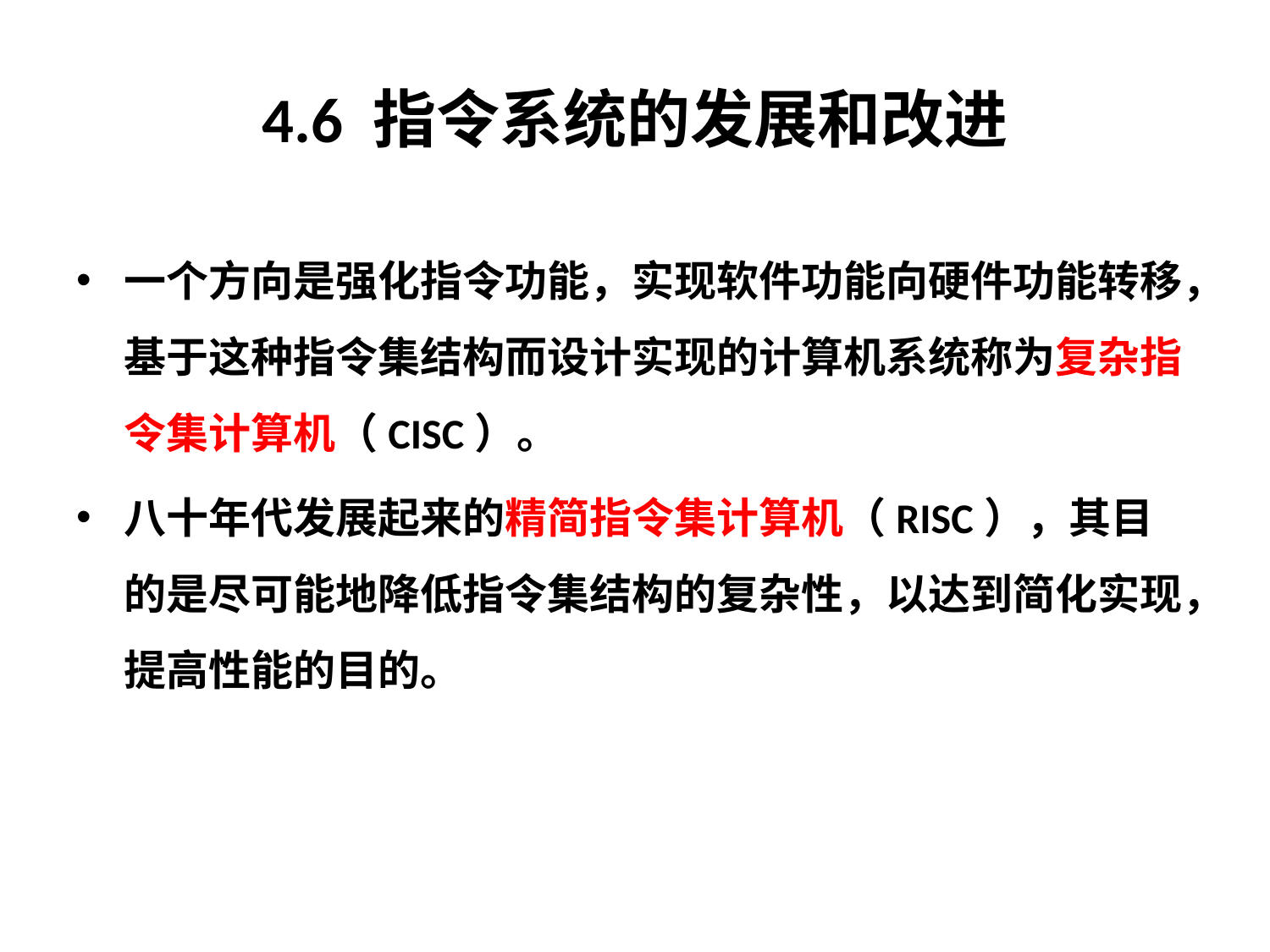

# 4.6 指令系统的发展和改进
一个方向是强化指令功能，实现软件功能向硬件功能转移，基于这种指令集结构而设计实现的计算机系统称为复杂指令集计算机（CISC）。
八十年代发展起来的精简指令集计算机（RISC），其目的是尽可能地降低指令集结构的复杂性，以达到简化实现，提高性能的目的。